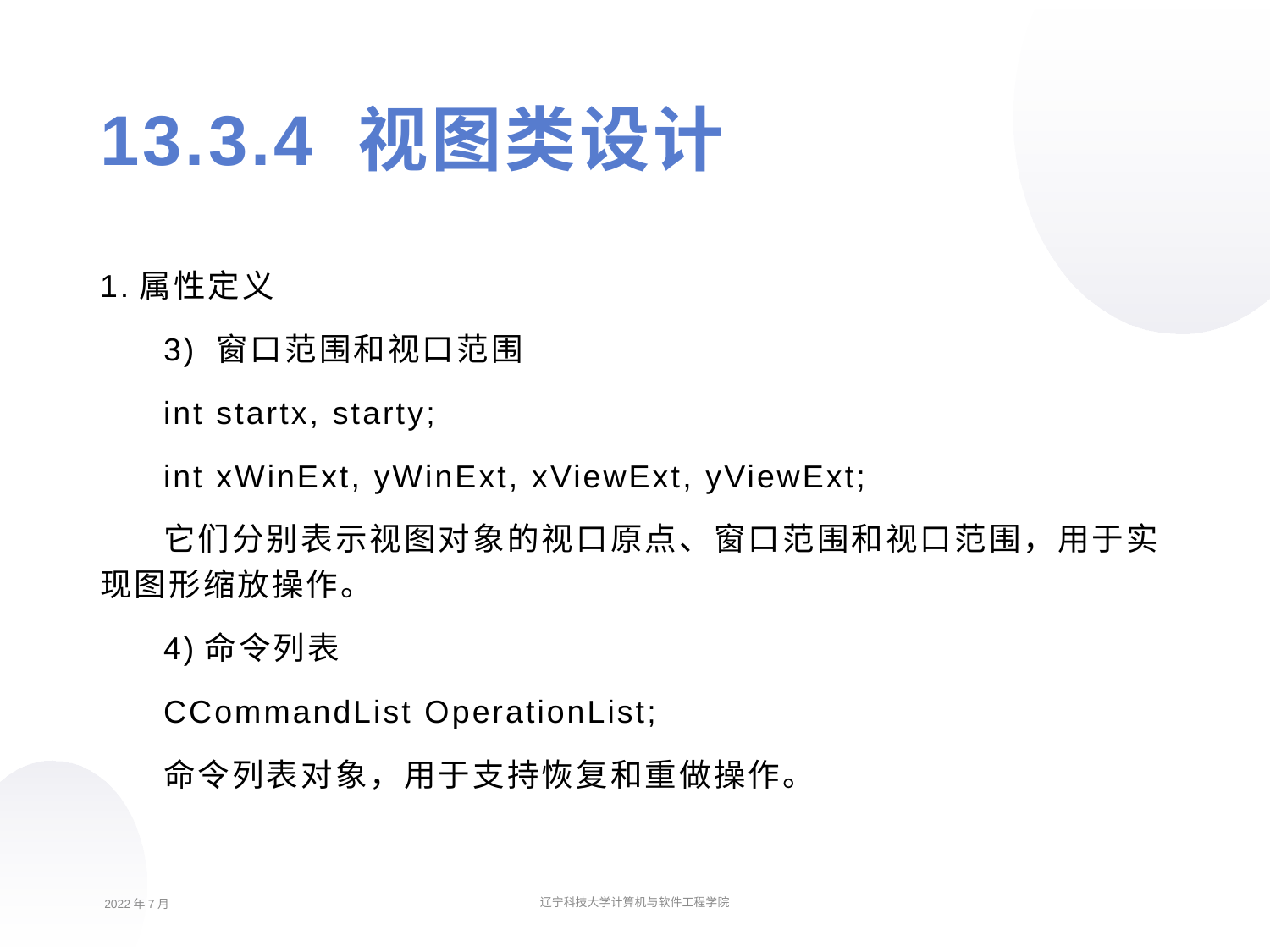

13.3.4 视图类设计
1.属性定义
3) 窗口范围和视口范围
int startx, starty;
int xWinExt, yWinExt, xViewExt, yViewExt;
它们分别表示视图对象的视口原点、窗口范围和视口范围，用于实现图形缩放操作。
4)命令列表
CCommandList OperationList;
命令列表对象，用于支持恢复和重做操作。

2022年7月
辽宁科技大学计算机与软件工程学院
53